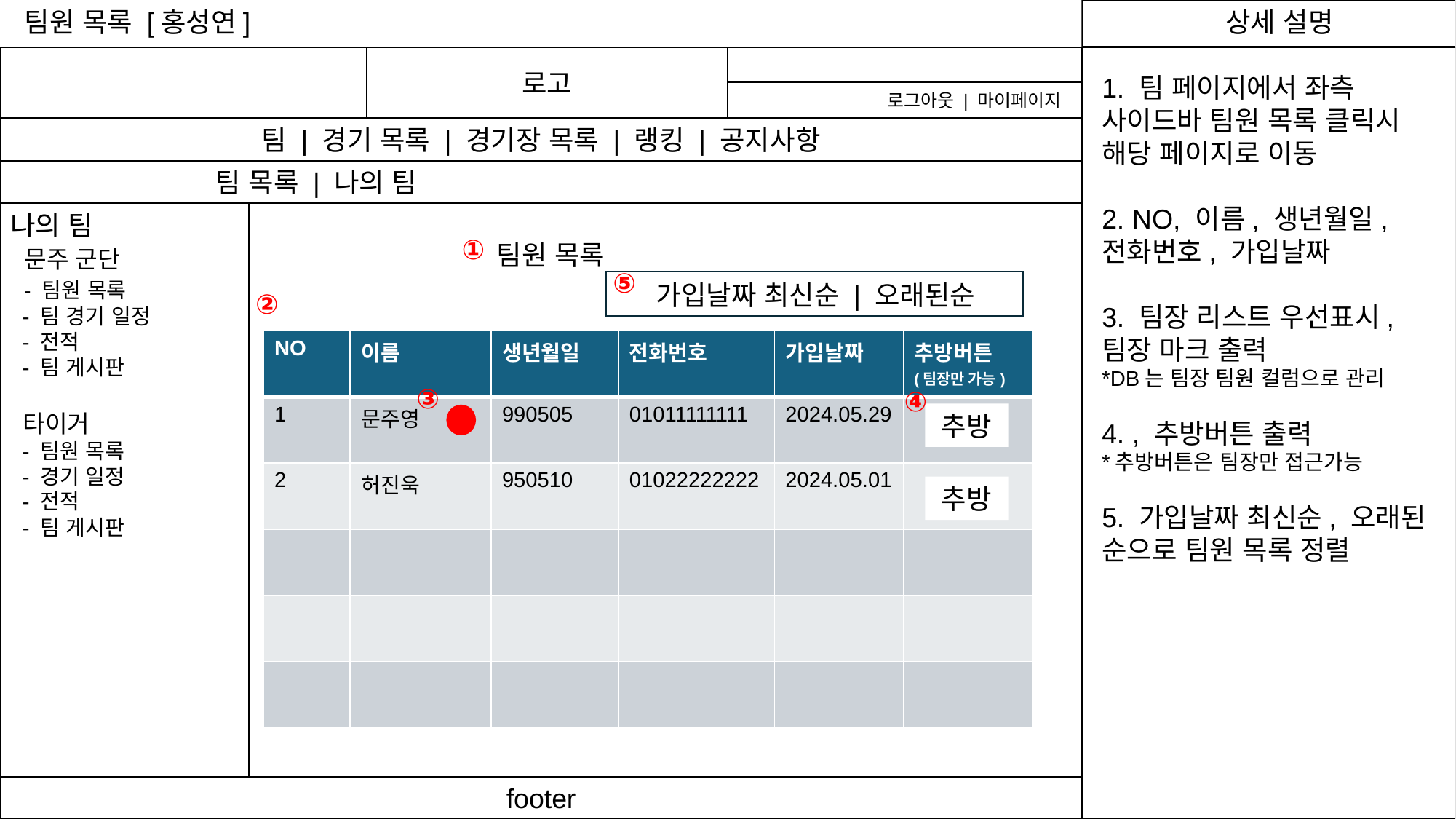

팀원 목록 [홍성연]

로고
1. 팀 페이지에서 좌측 사이드바 팀원 목록 클릭시 해당 페이지로 이동

2. NO, 이름, 생년월일, 전화번호, 가입날짜

3. 팀장 리스트 우선표시, 팀장 마크 출력
*DB는 팀장 팀원 컬럼으로 관리

4. , 추방버튼 출력
*추방버튼은 팀장만 접근가능

5. 가입날짜 최신순, 오래된 순으로 팀원 목록 정렬

로그아웃 | 마이페이지
팀 | 경기 목록 | 경기장 목록 | 랭킹 | 공지사항

                          팀 목록 | 나의 팀
나의 팀
 문주 군단
  - 팀원 목록
  - 팀 경기 일정
  - 전적
  - 팀 게시판

 타이거
  - 팀원 목록
  - 경기 일정
  - 전적
  - 팀 게시판
①
팀원 목록
②
⑤

가입날짜 최신순 | 오래된순
②
| NO | 이름 | 생년월일 | 전화번호 | 가입날짜 | 추방버튼 (팀장만 가능) |
| --- | --- | --- | --- | --- | --- |
| 1 | 문주영 | 990505 | 01011111111 | 2024.05.29 |  |
| 2 | 허진욱 | 950510 | 01022222222 | 2024.05.01 |  |
|  |  |  |  |  |  |
|  |  |  |  |  |  |
|  |  |  |  |  |  |
③
참여
③
④
추방

참여
추방
footer